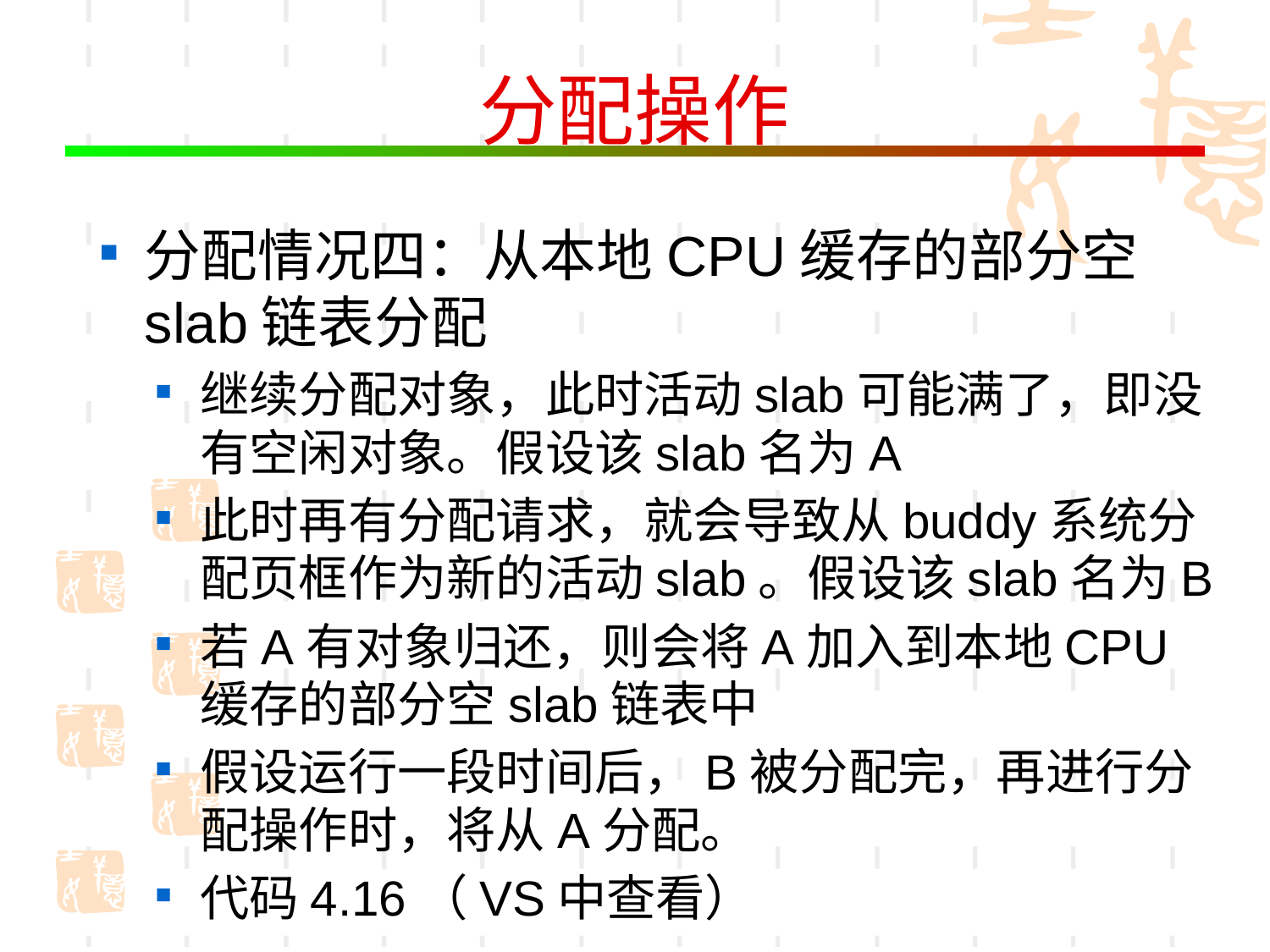

# 分配操作
分配情况四：从本地CPU缓存的部分空slab链表分配
继续分配对象，此时活动slab可能满了，即没有空闲对象。假设该slab名为A
此时再有分配请求，就会导致从buddy系统分配页框作为新的活动slab。假设该slab名为B
若A有对象归还，则会将A加入到本地CPU缓存的部分空slab链表中
假设运行一段时间后，B被分配完，再进行分配操作时，将从A分配。
代码4.16（VS中查看）